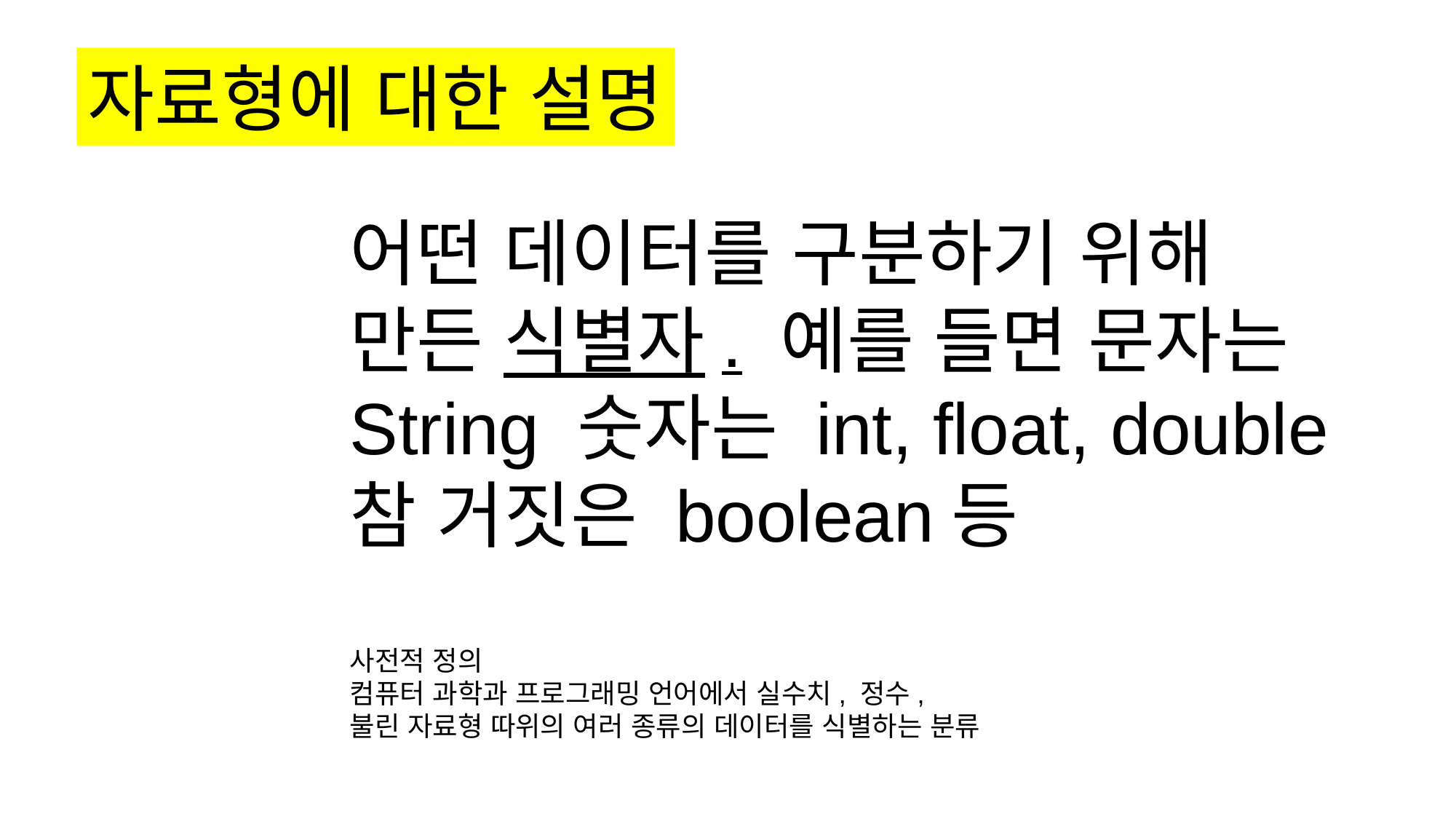

자료형에 대한 설명
어떤 데이터를 구분하기 위해
만든 식별자. 예를 들면 문자는
String 숫자는 int, float, double
참 거짓은 boolean등

사전적 정의
컴퓨터 과학과 프로그래밍 언어에서 실수치, 정수,
불린 자료형 따위의 여러 종류의 데이터를 식별하는 분류